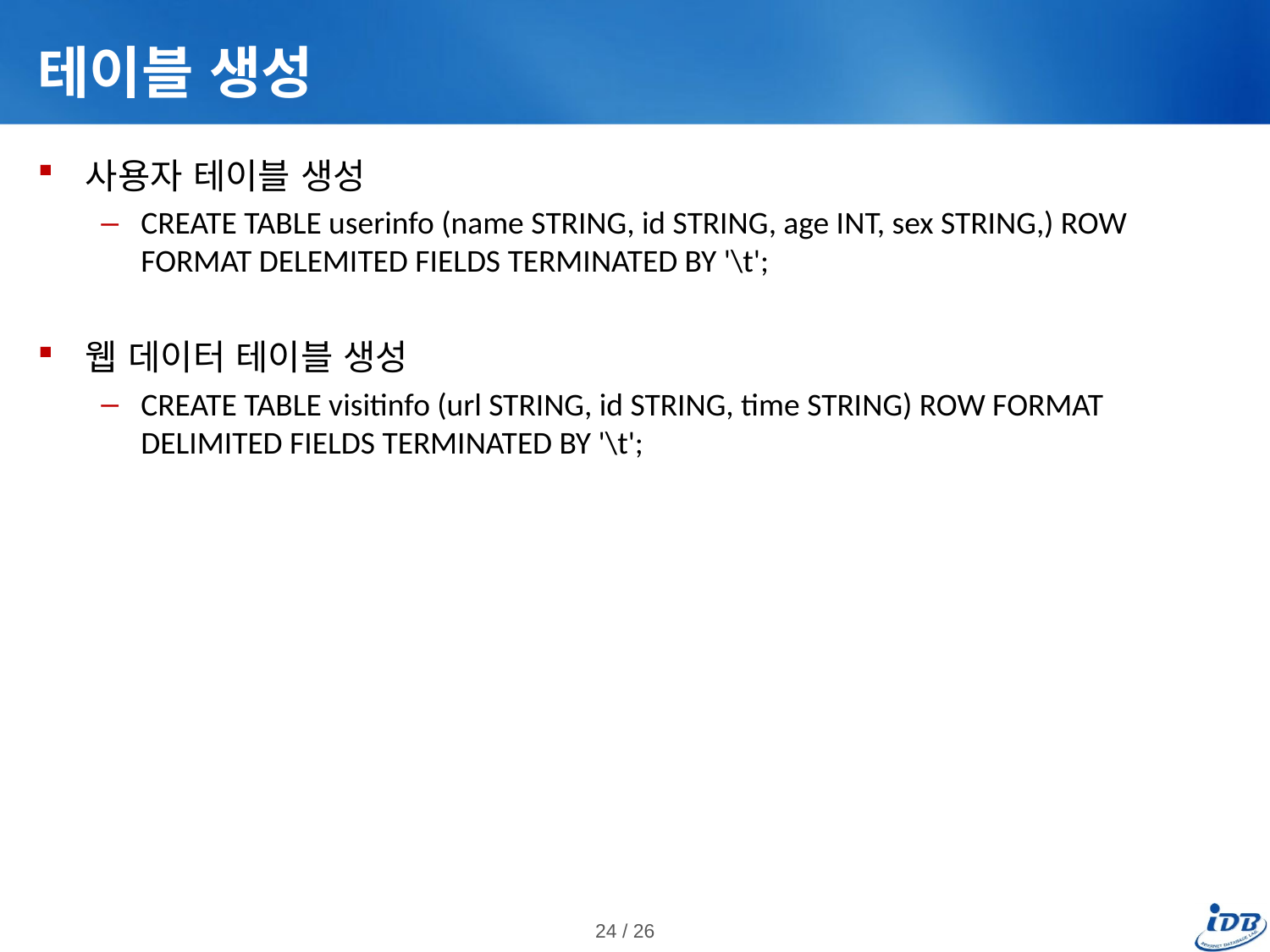

# 테이블 생성
사용자 테이블 생성
CREATE TABLE userinfo (name STRING, id STRING, age INT, sex STRING,) ROW FORMAT DELEMITED FIELDS TERMINATED BY '\t';

웹 데이터 테이블 생성
CREATE TABLE visitinfo (url STRING, id STRING, time STRING) ROW FORMAT DELIMITED FIELDS TERMINATED BY '\t';